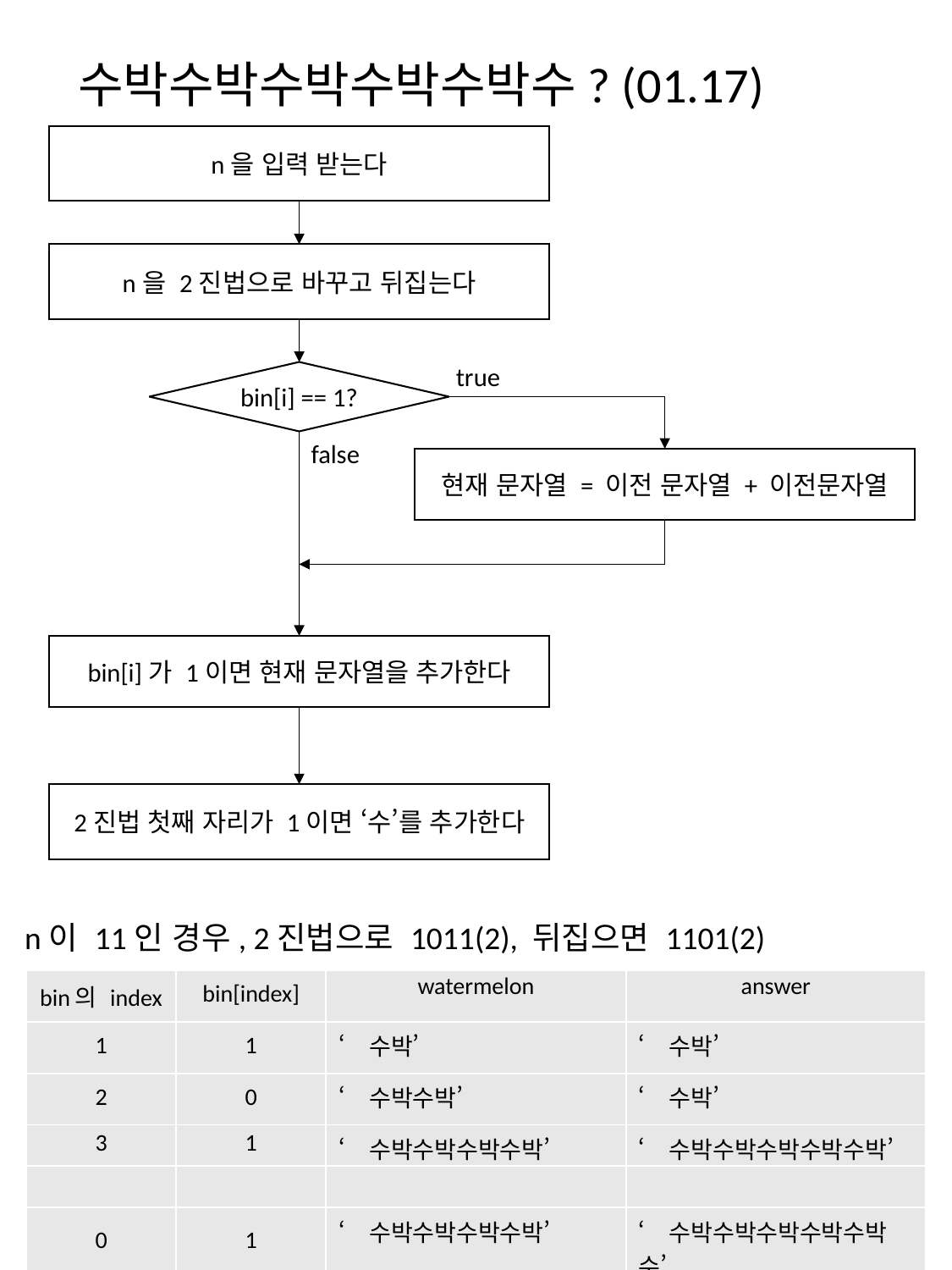

# 수박수박수박수박수박수? (01.17)
n을 입력 받는다
n을 2진법으로 바꾸고 뒤집는다
true
bin[i] == 1?
false
현재 문자열 = 이전 문자열 + 이전문자열
bin[i]가 1이면 현재 문자열을 추가한다
2진법 첫째 자리가 1이면 ‘수’를 추가한다
n이 11인 경우, 2진법으로 1011(2), 뒤집으면 1101(2)
| bin의 index | bin[index] | watermelon | answer |
| --- | --- | --- | --- |
| 1 | 1 | ‘수박’ | ‘수박’ |
| 2 | 0 | ‘수박수박’ | ‘수박’ |
| 3 | 1 | ‘수박수박수박수박’ | ‘수박수박수박수박수박’ |
|  |  |  |  |
| 0 | 1 | ‘수박수박수박수박’ | ‘수박수박수박수박수박수’ |